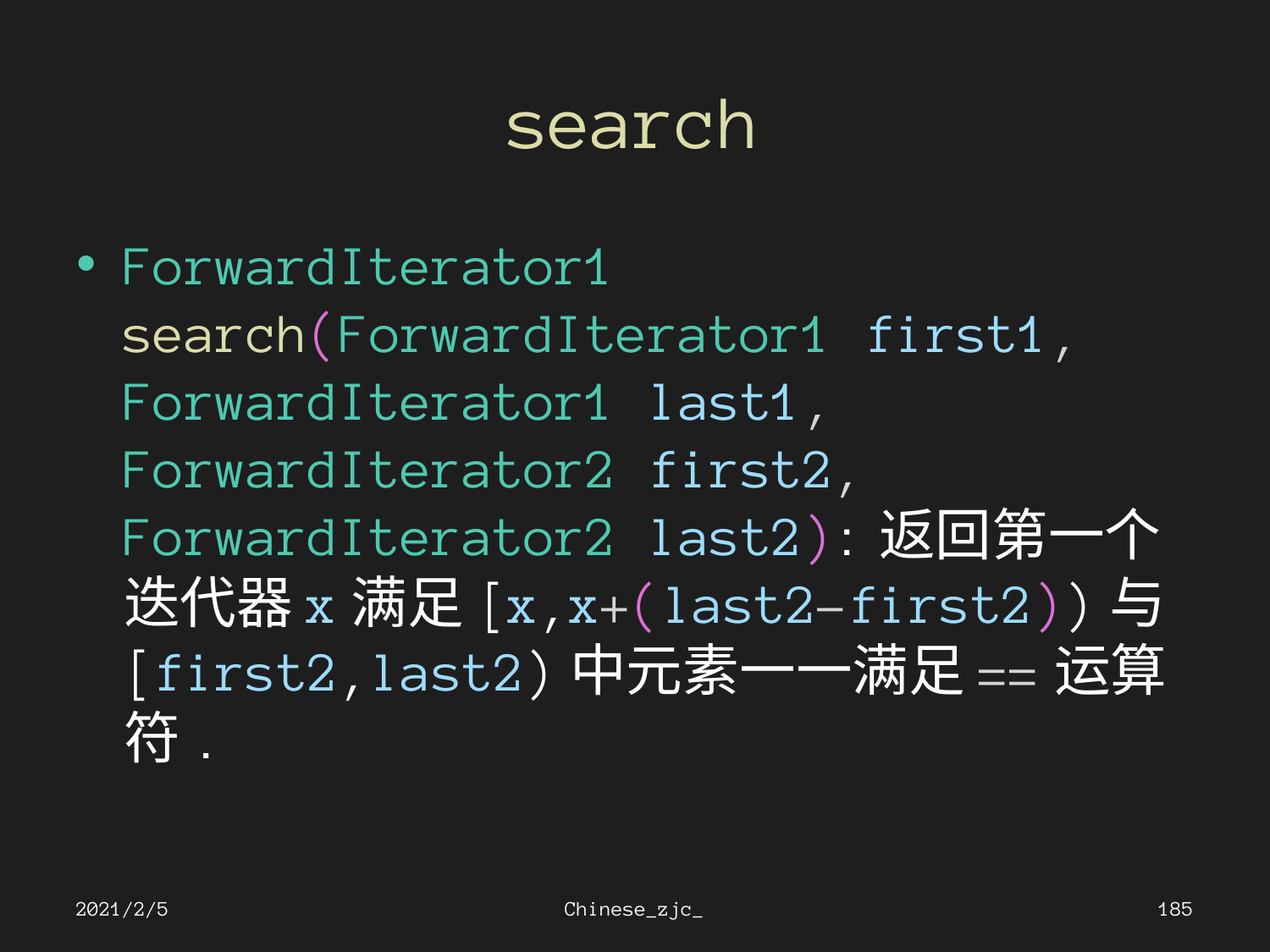

# search
ForwardIterator1 search(ForwardIterator1 first1, ForwardIterator1 last1, ForwardIterator2 first2, ForwardIterator2 last2):返回第一个迭代器x满足[x,x+(last2-first2))与[first2,last2)中元素一一满足==运算符.
2021/2/5
Chinese_zjc_
185